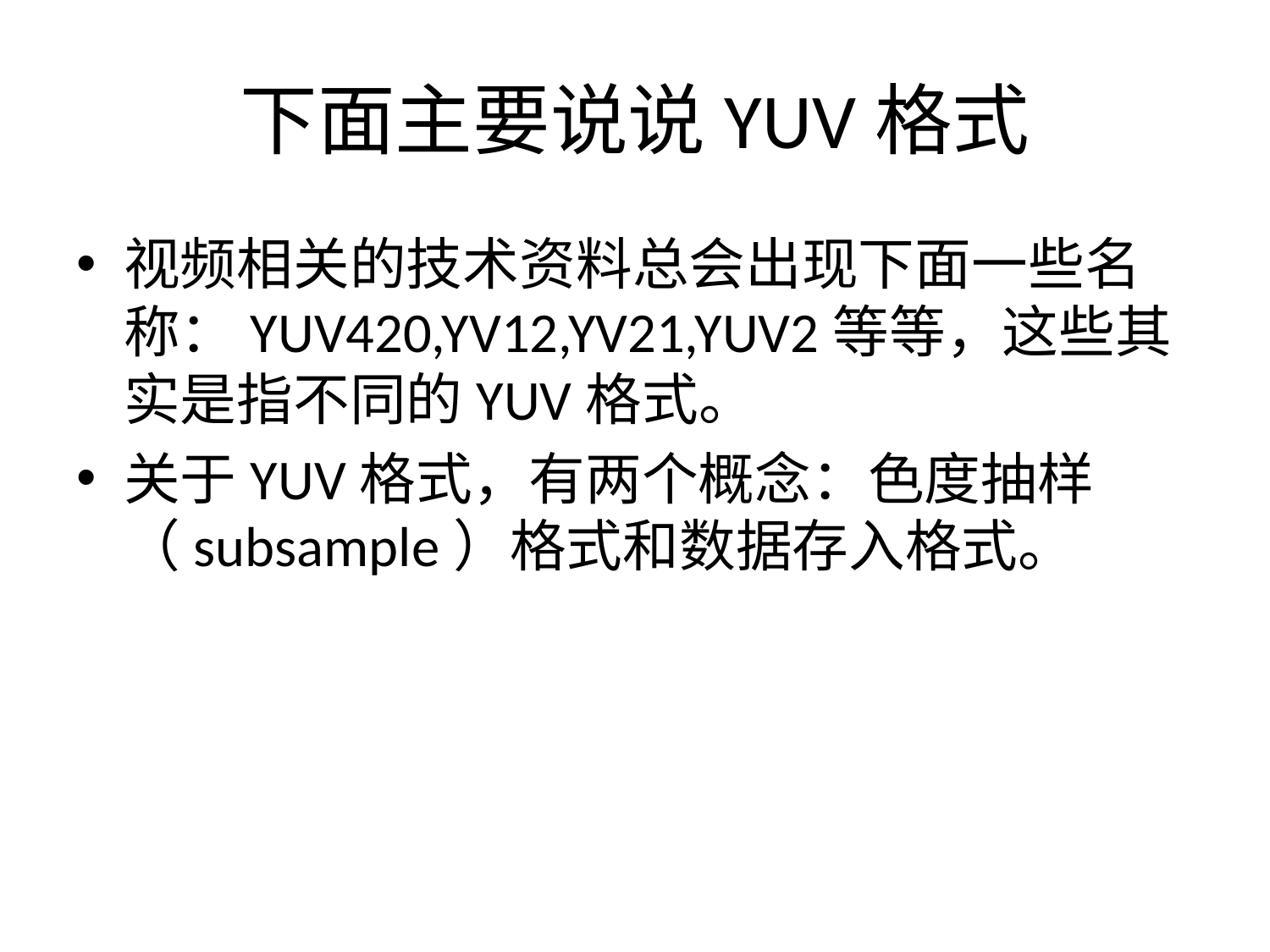

# 下面主要说说YUV格式
视频相关的技术资料总会出现下面一些名称：YUV420,YV12,YV21,YUV2等等，这些其实是指不同的YUV格式。
关于YUV格式，有两个概念：色度抽样（subsample）格式和数据存入格式。